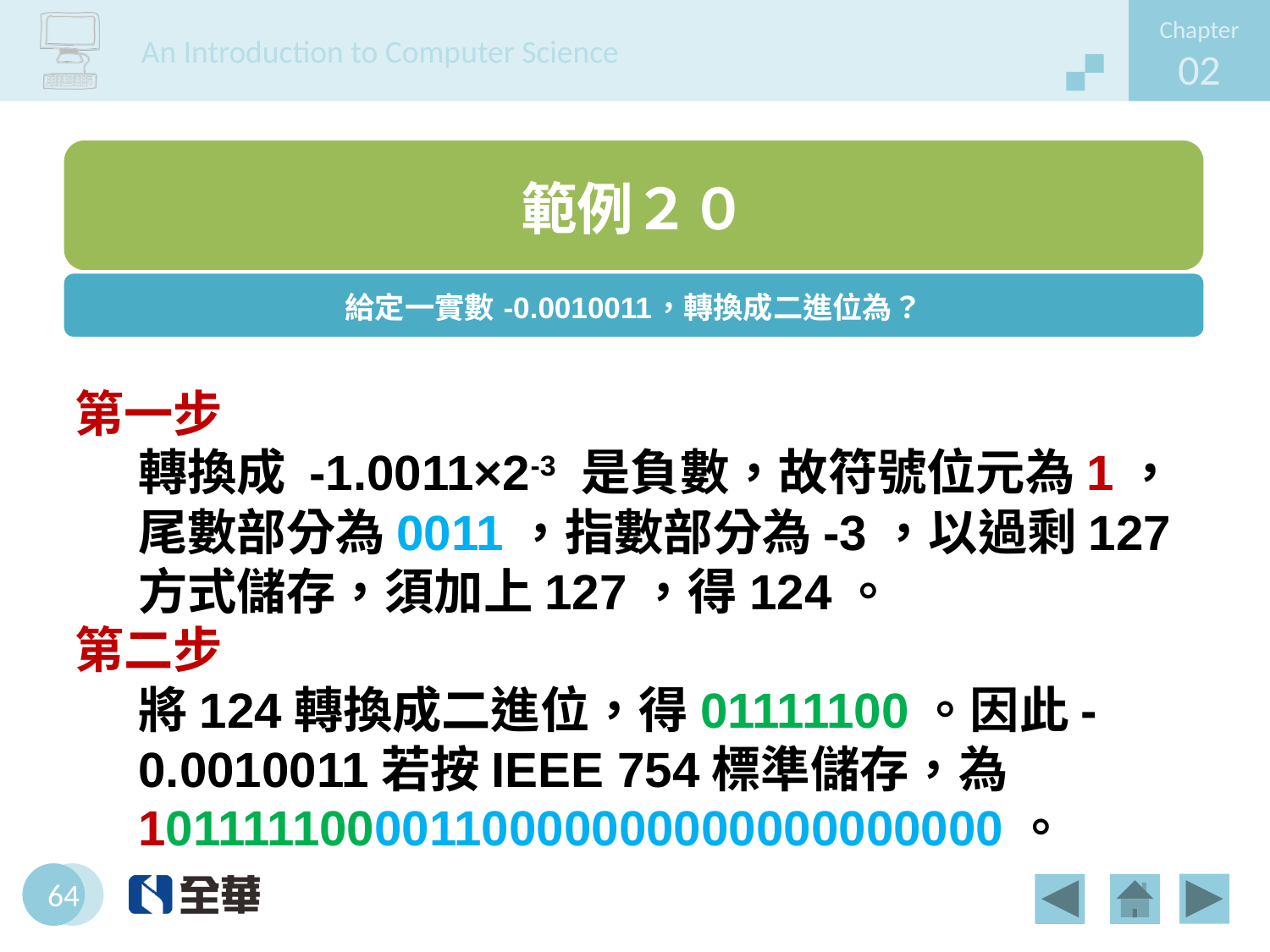

範例２０
給定一實數 -0.0010011，轉換成二進位為？
第一步
轉換成 -1.0011×2-3 是負數，故符號位元為1，尾數部分為0011，指數部分為-3，以過剩127方式儲存，須加上127，得124。
第二步
將124轉換成二進位，得01111100。因此-0.0010011若按IEEE 754標準儲存，為 10111110000110000000000000000000。